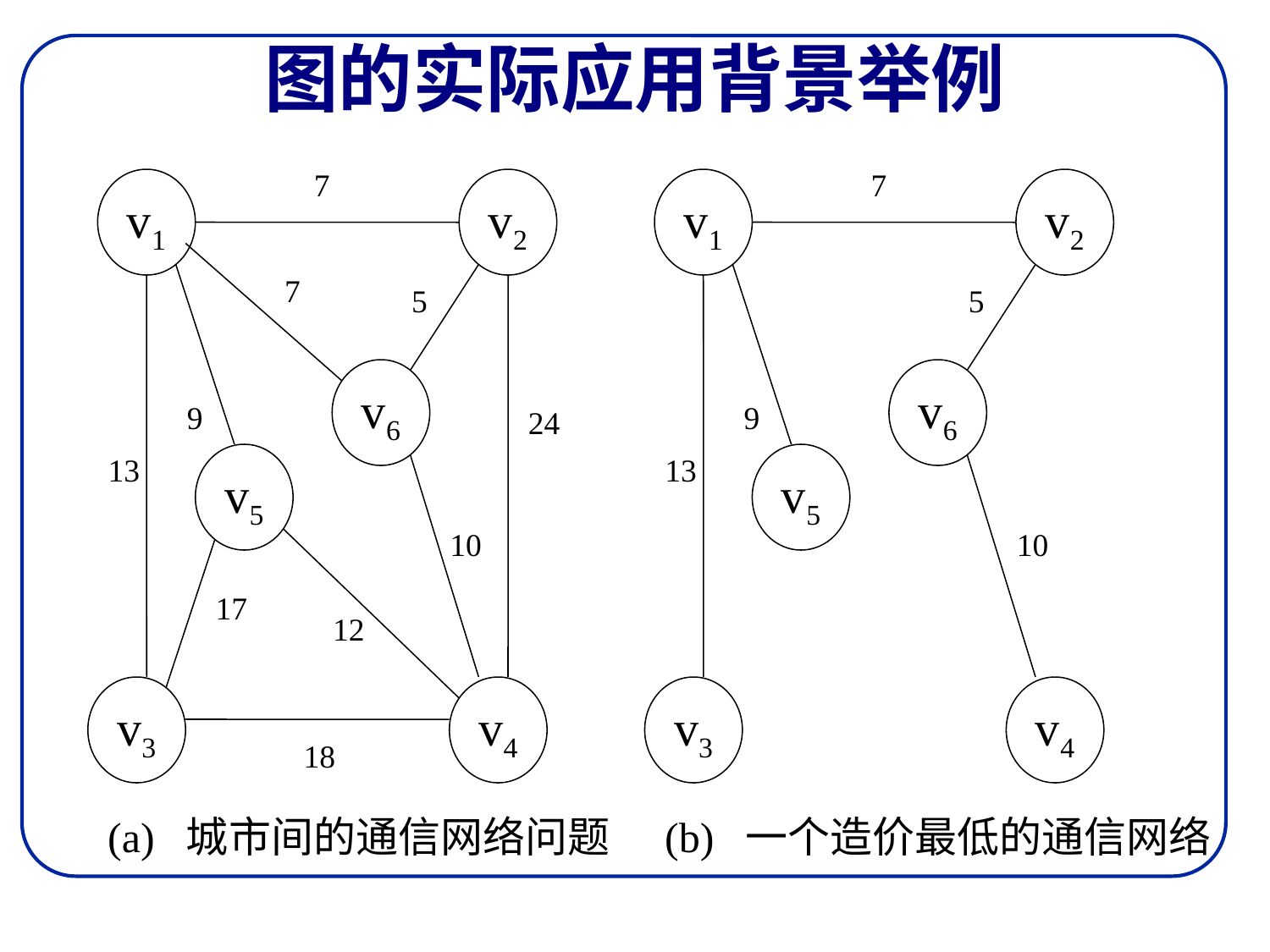

# 图的实际应用背景举例
7
7
v1
v2
v1
v2

7

5

5
v6
v6
9
9
24
v5
v5
13
13

10
10

17
12
v3
v4
v3
v4

18
(a)  城市间的通信网络问题
(b)  一个造价最低的通信网络